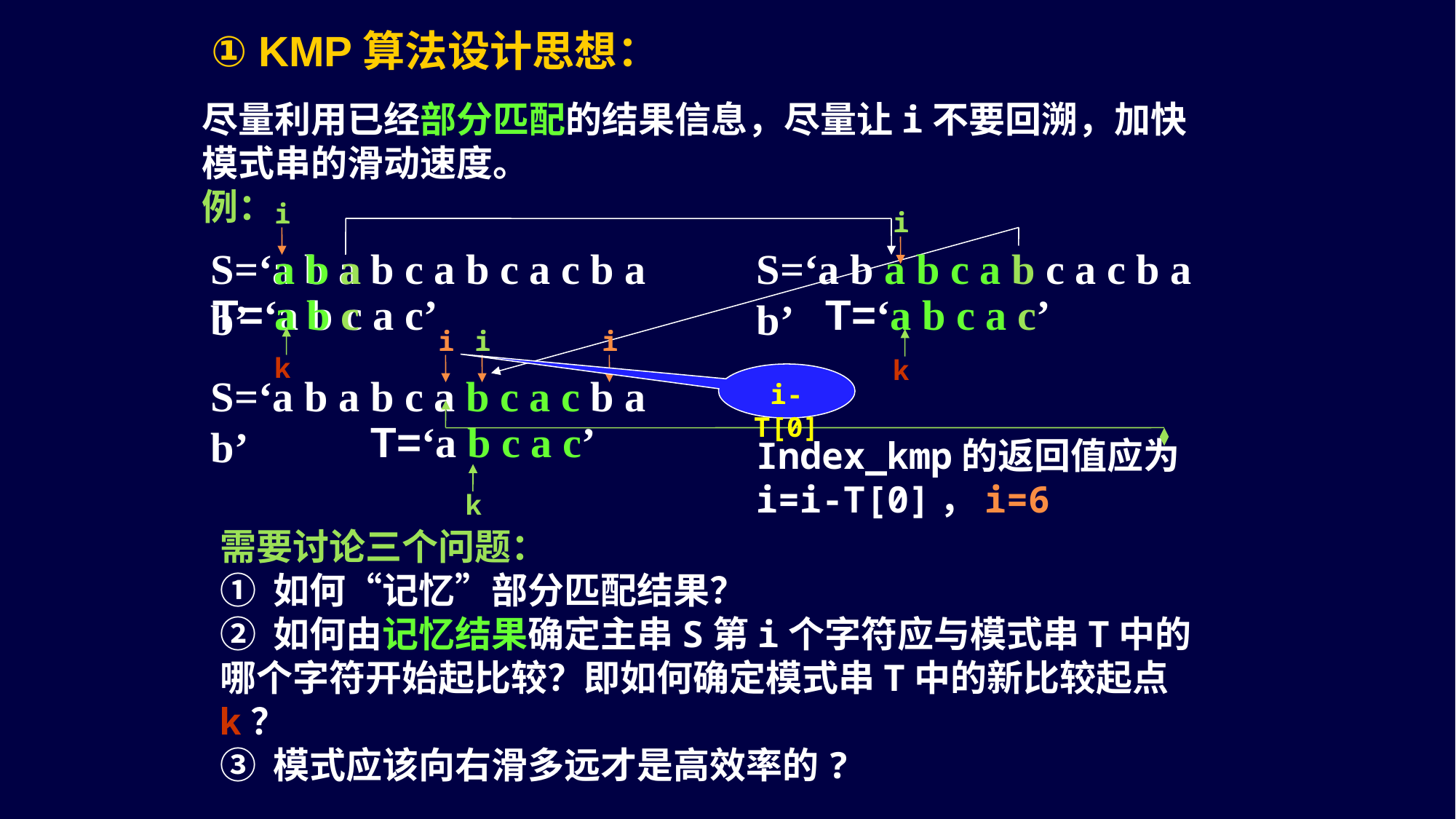

# ① KMP算法设计思想：
尽量利用已经部分匹配的结果信息，尽量让i不要回溯，加快模式串的滑动速度。
例：
i

i

S=‘a b a b c a b c a c b a b’
 a b a
S=‘a b a b c a b c a c b a b’
T=‘a b c a c’
a b c
T=‘a b c a c’
i

i

i

k

k
S=‘a b a b c a b c a c b a b’
i-T[0]

T=‘a b c a c’
Index_kmp的返回值应为
i=i-T[0]，i=6

k
需要讨论三个问题：
① 如何“记忆”部分匹配结果？
② 如何由记忆结果确定主串S第i个字符应与模式串T中的哪个字符开始起比较？即如何确定模式串T中的新比较起点k？
③ 模式应该向右滑多远才是高效率的?
19